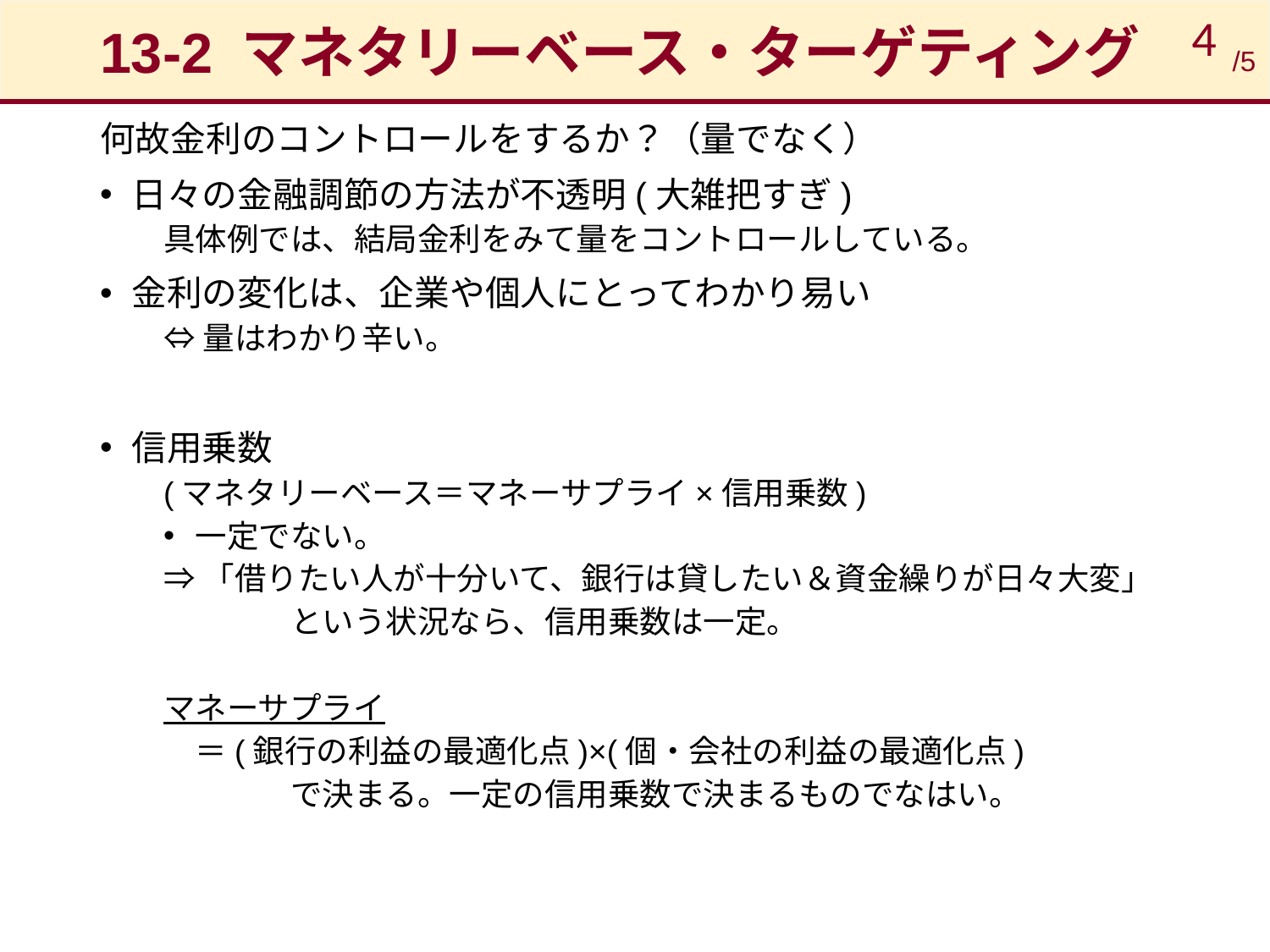

# 13-2 マネタリーベース・ターゲティング
4
/5
何故金利のコントロールをするか？（量でなく）
日々の金融調節の方法が不透明(大雑把すぎ)
具体例では、結局金利をみて量をコントロールしている。
金利の変化は、企業や個人にとってわかり易い
⇔量はわかり辛い。

信用乗数
(マネタリーベース＝マネーサプライ×信用乗数)
一定でない。
⇒「借りたい人が十分いて、銀行は貸したい＆資金繰りが日々大変」
	という状況なら、信用乗数は一定。

マネーサプライ
　＝(銀行の利益の最適化点)×(個・会社の利益の最適化点)
	で決まる。一定の信用乗数で決まるものでなはい。